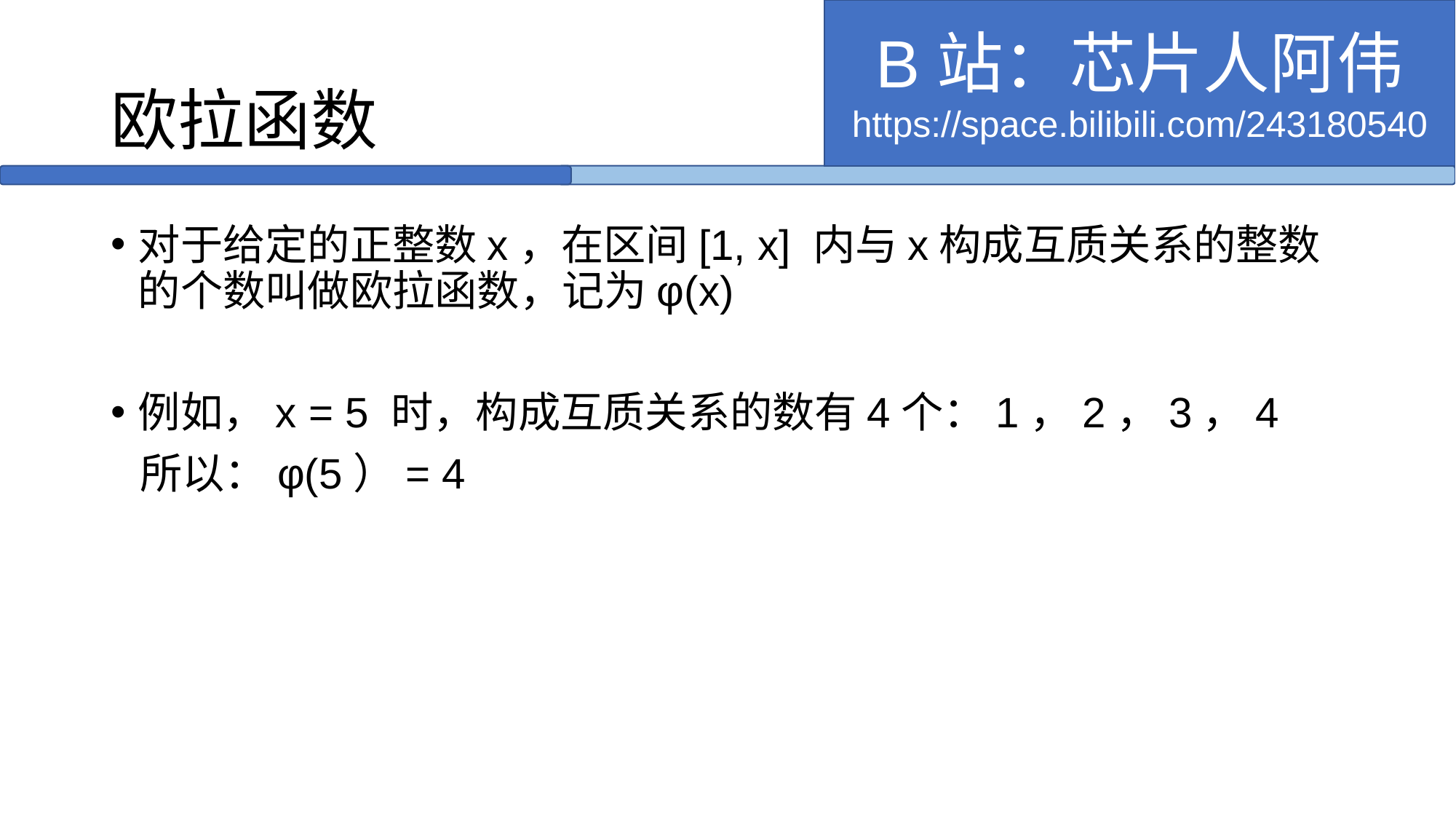

B站：芯片人阿伟
https://space.bilibili.com/243180540
# 欧拉函数

对于给定的正整数x，在区间[1, x] 内与x构成互质关系的整数的个数叫做欧拉函数，记为φ(x)

例如，x = 5 时，构成互质关系的数有4个：1，2，3，4
  所以：φ(5）= 4